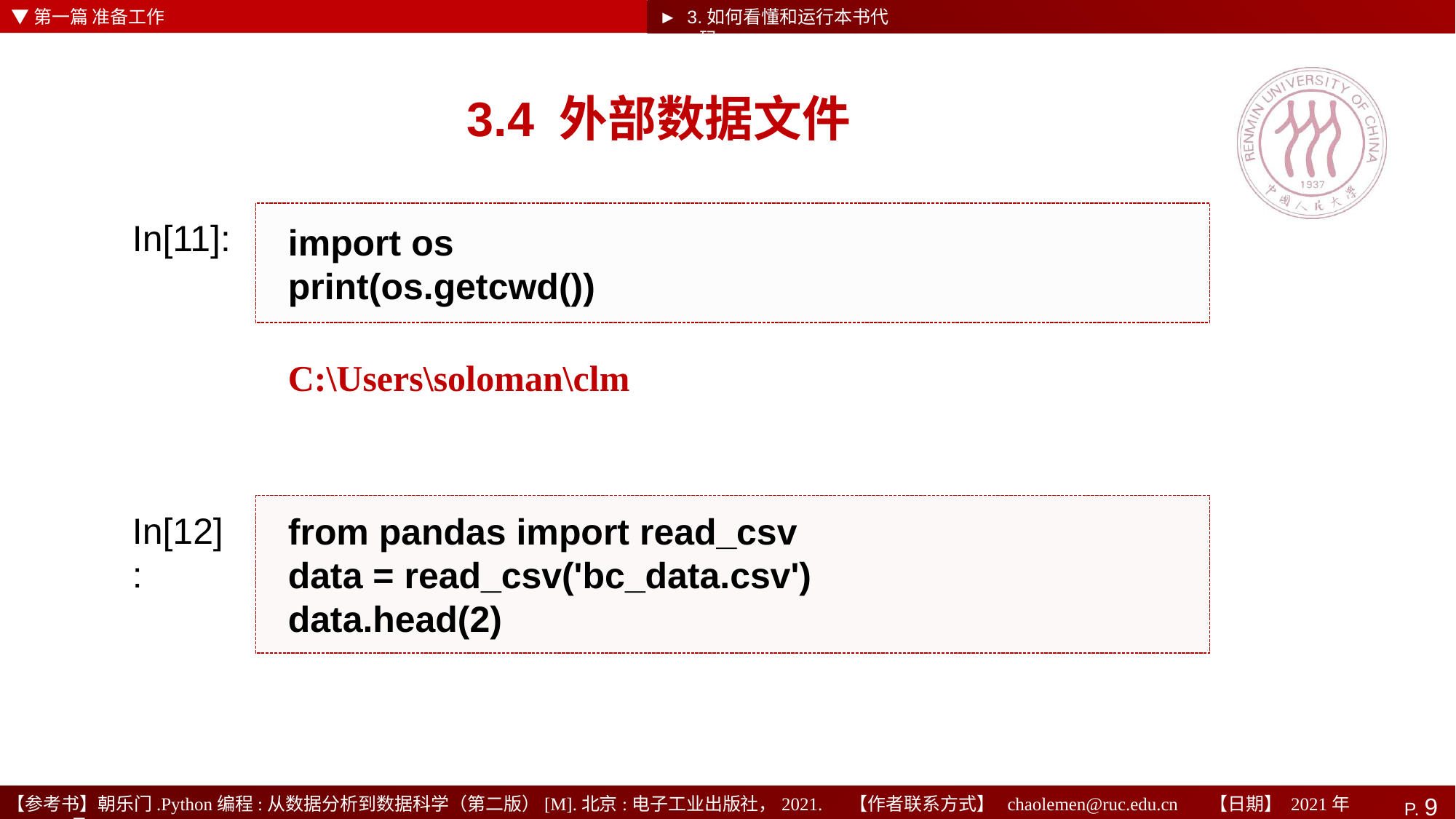

▼第一篇 准备工作
►  3.如何看懂和运行本书代码
# 3.4 外部数据文件
import os
print(os.getcwd())
In[11]:
C:\Users\soloman\clm
from pandas import read_csv
data = read_csv('bc_data.csv')
data.head(2)
In[12]: